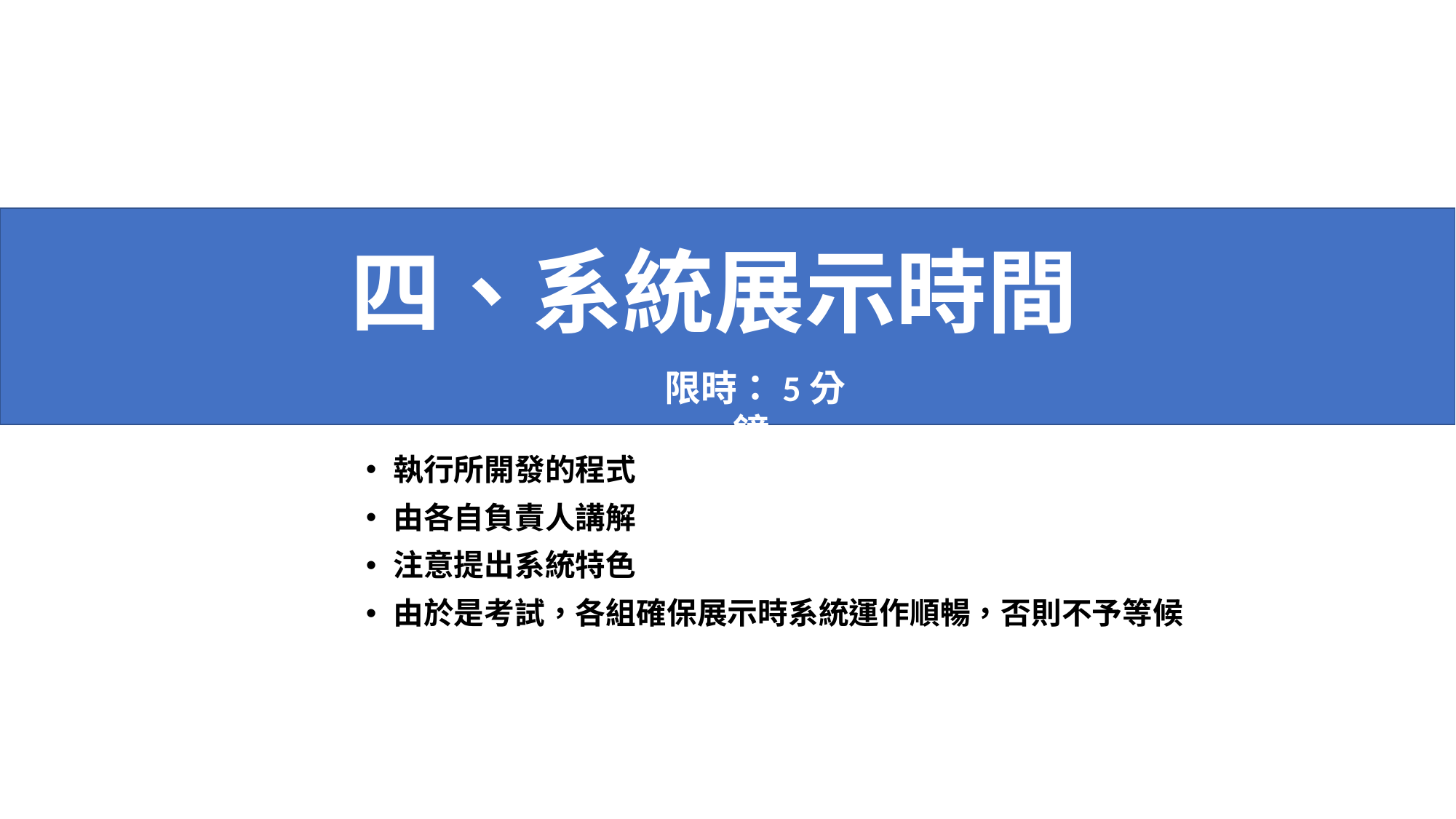

# 四、系統展示時間
限時：5分鐘
執行所開發的程式
由各自負責人講解
注意提出系統特色
由於是考試，各組確保展示時系統運作順暢，否則不予等候